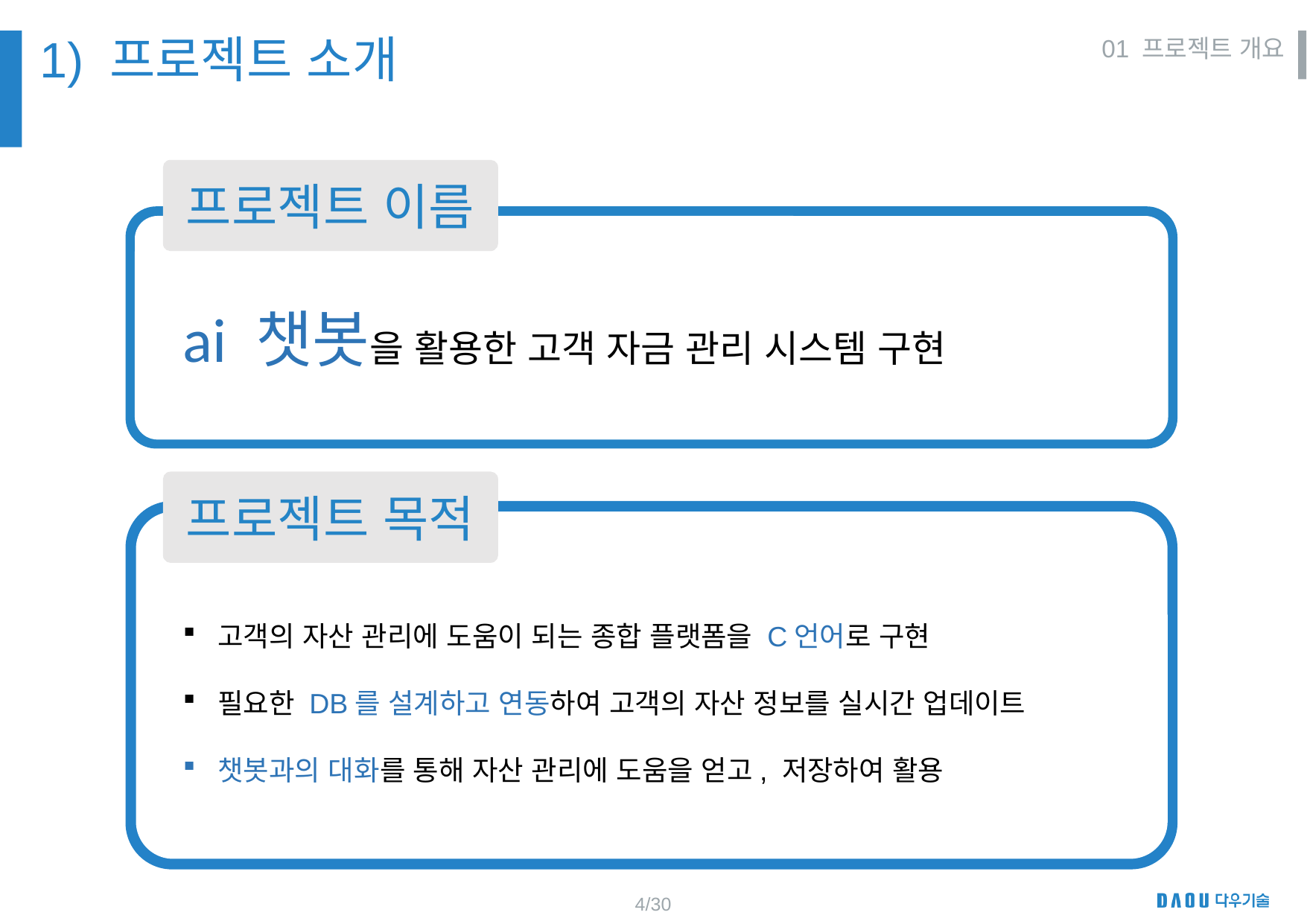

1) 프로젝트 소개
01 프로젝트 개요
프로젝트 이름

ai 챗봇을 활용한 고객 자금 관리 시스템 구현

프로젝트 목적

고객의 자산 관리에 도움이 되는 종합 플랫폼을 C언어로 구현
필요한 DB를 설계하고 연동하여 고객의 자산 정보를 실시간 업데이트
챗봇과의 대화를 통해 자산 관리에 도움을 얻고, 저장하여 활용